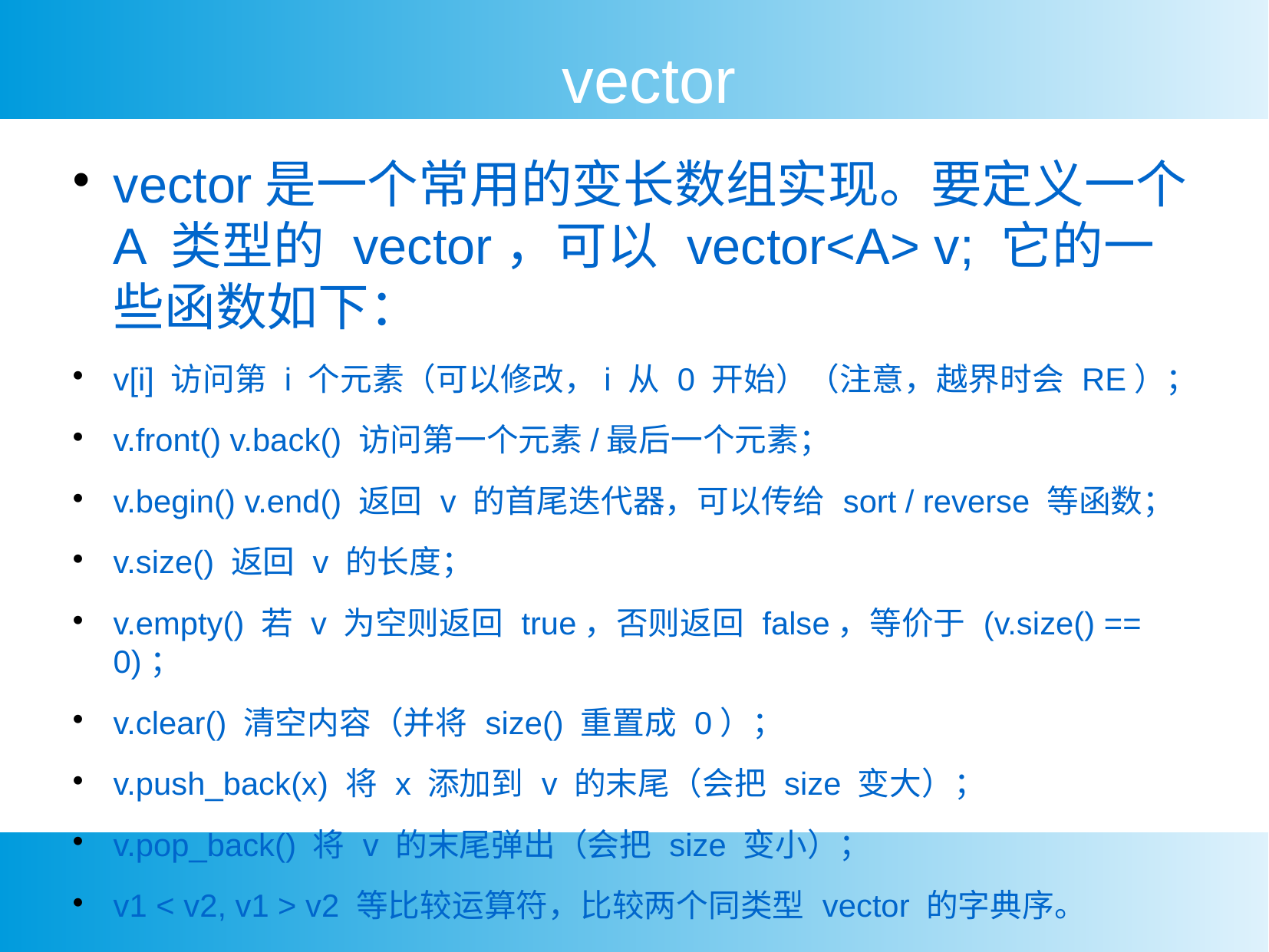

vector
vector是一个常用的变长数组实现。要定义一个 A 类型的 vector，可以 vector<A> v; 它的一些函数如下：
v[i] 访问第 i 个元素（可以修改，i 从 0 开始）（注意，越界时会 RE）；
v.front() v.back() 访问第一个元素/最后一个元素；
v.begin() v.end() 返回 v 的首尾迭代器，可以传给 sort / reverse 等函数；
v.size() 返回 v 的长度；
v.empty() 若 v 为空则返回 true，否则返回 false，等价于 (v.size() == 0)；
v.clear() 清空内容（并将 size() 重置成 0）；
v.push_back(x) 将 x 添加到 v 的末尾（会把 size 变大）；
v.pop_back() 将 v 的末尾弹出（会把 size 变小）；
v1 < v2, v1 > v2 等比较运算符，比较两个同类型 vector 的字典序。